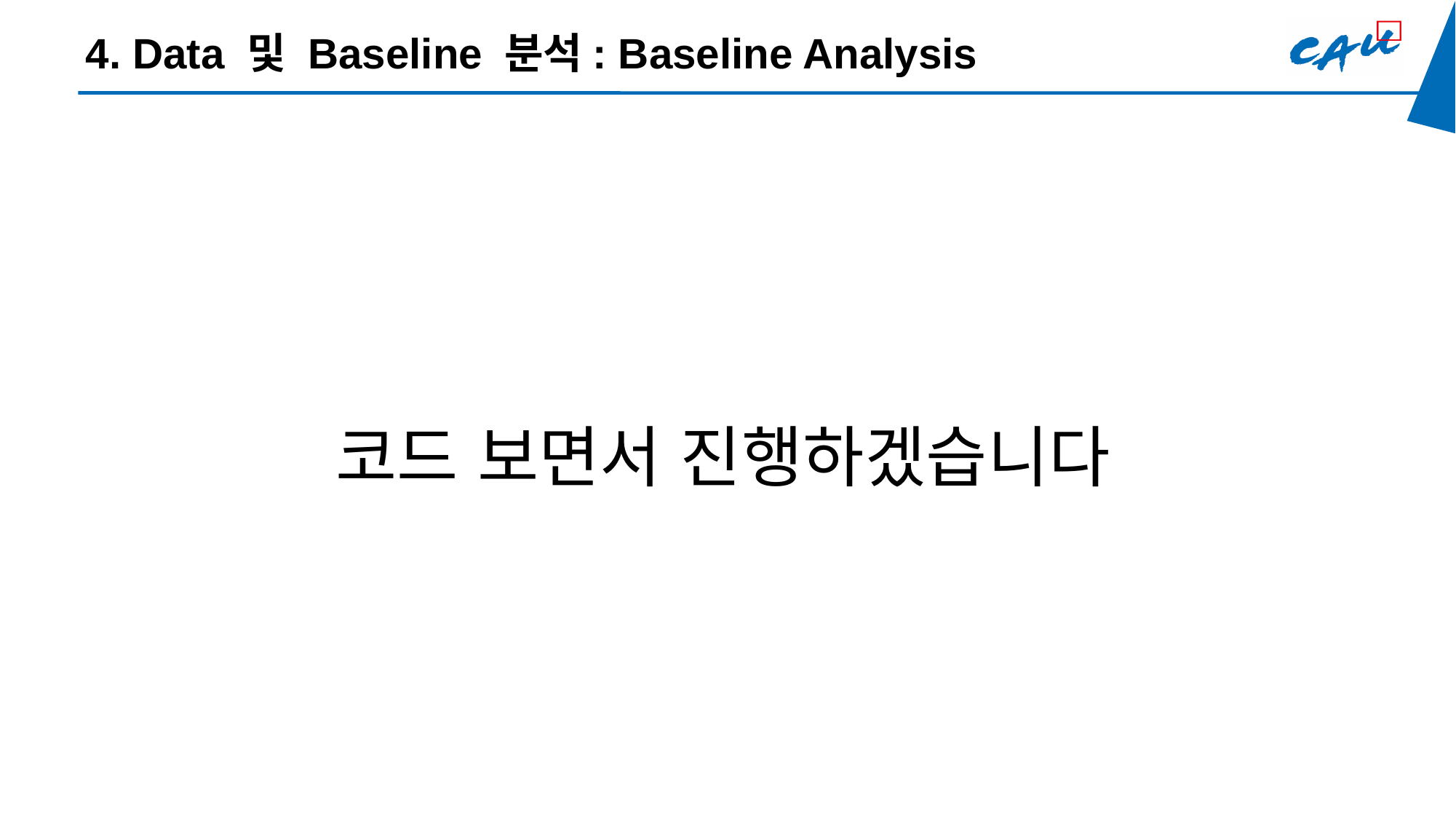

4. Data 및 Baseline 분석: Baseline Analysis
코드 보면서 진행하겠습니다